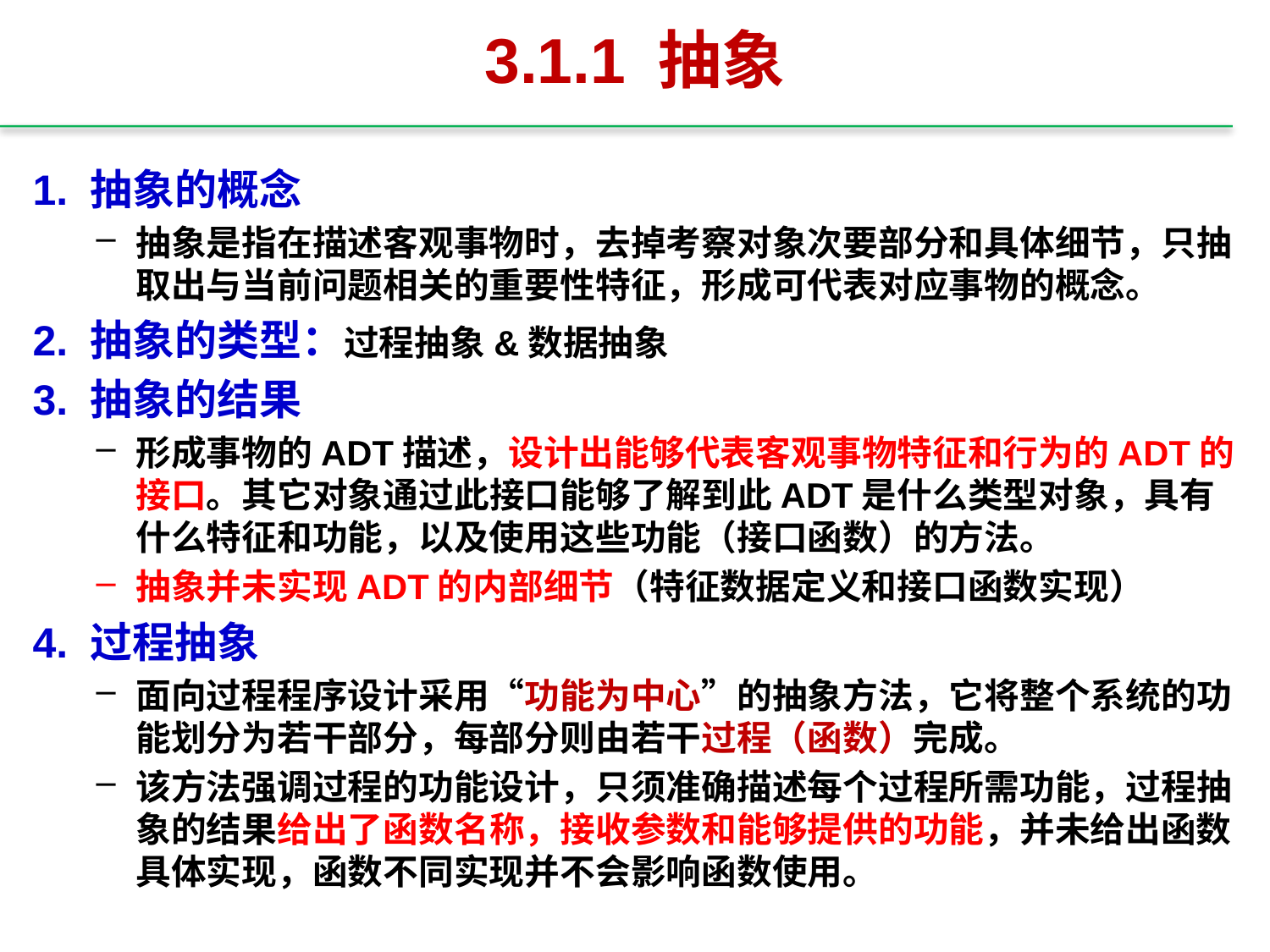

# 3.1.1 抽象
1. 抽象的概念
抽象是指在描述客观事物时，去掉考察对象次要部分和具体细节，只抽取出与当前问题相关的重要性特征，形成可代表对应事物的概念。
2. 抽象的类型：过程抽象&数据抽象
3. 抽象的结果
形成事物的ADT描述，设计出能够代表客观事物特征和行为的ADT的接口。其它对象通过此接口能够了解到此ADT是什么类型对象，具有什么特征和功能，以及使用这些功能（接口函数）的方法。
抽象并未实现ADT的内部细节（特征数据定义和接口函数实现）
4. 过程抽象
面向过程程序设计采用“功能为中心”的抽象方法，它将整个系统的功能划分为若干部分，每部分则由若干过程（函数）完成。
该方法强调过程的功能设计，只须准确描述每个过程所需功能，过程抽象的结果给出了函数名称，接收参数和能够提供的功能，并未给出函数具体实现，函数不同实现并不会影响函数使用。